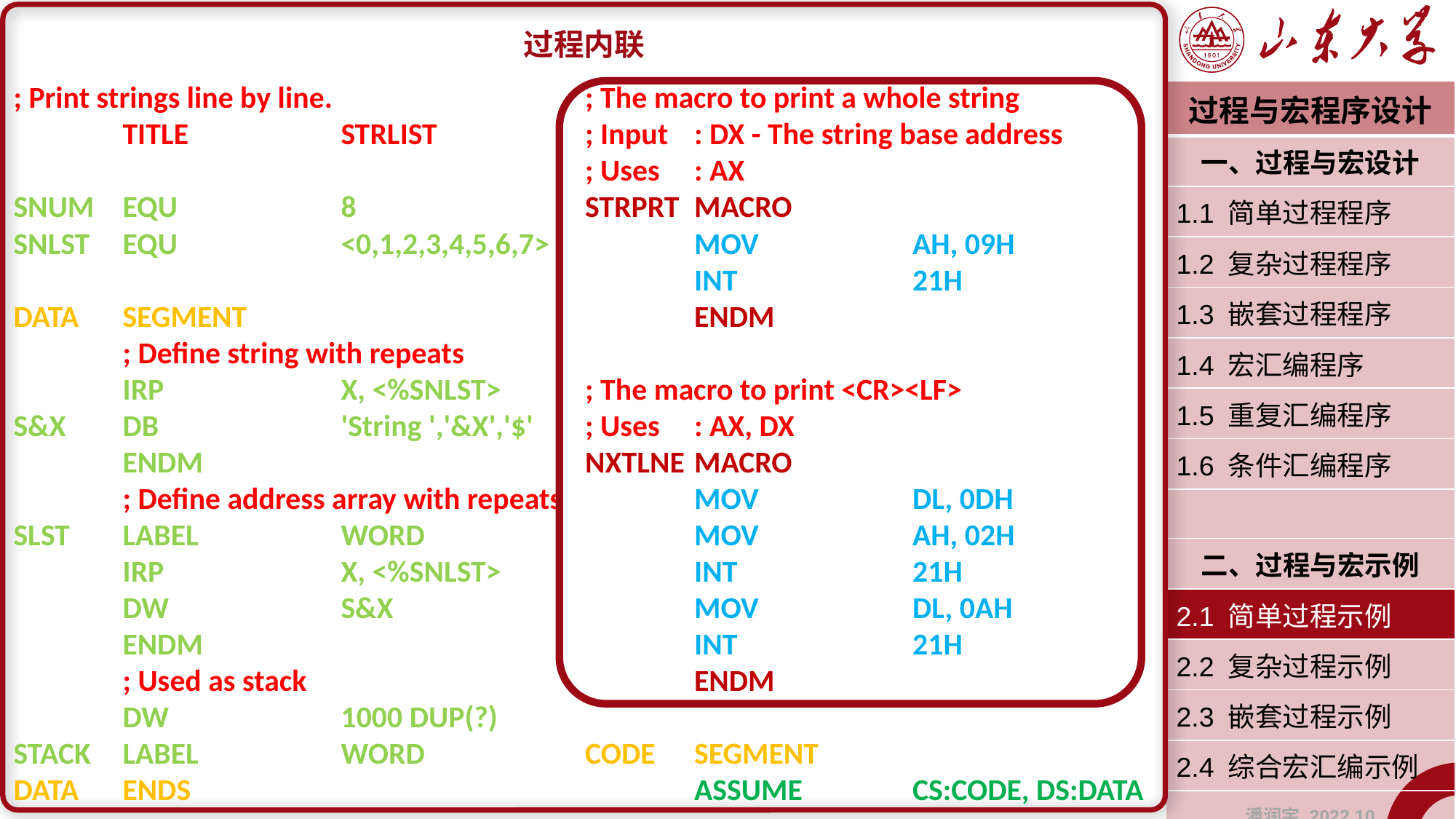

过程内联
; Print strings line by line.
	TITLE		STRLIST

SNUM	EQU		8
SNLST	EQU		<0,1,2,3,4,5,6,7>

DATA	SEGMENT
	; Define string with repeats
	IRP		X, <%SNLST>
S&X	DB		'String ','&X','$'
	ENDM
	; Define address array with repeats
SLST	LABEL		WORD
	IRP		X, <%SNLST>
	DW		S&X
	ENDM
	; Used as stack
	DW		1000 DUP(?)
STACK	LABEL		WORD
DATA	ENDS
; The macro to print a whole string
; Input	: DX - The string base address
; Uses	: AX
STRPRT	MACRO
	MOV		AH, 09H
	INT		21H
	ENDM

; The macro to print <CR><LF>
; Uses	: AX, DX
NXTLNE	MACRO
	MOV		DL, 0DH
	MOV		AH, 02H
	INT		21H
	MOV		DL, 0AH
	INT		21H
	ENDM

CODE	SEGMENT
	ASSUME		CS:CODE, DS:DATA

| 过程与宏程序设计 |
| --- |
| 一、过程与宏设计 |
| 1.1 简单过程程序 |
| 1.2 复杂过程程序 |
| 1.3 嵌套过程程序 |
| 1.4 宏汇编程序 |
| 1.5 重复汇编程序 |
| 1.6 条件汇编程序 |
|  |
| 二、过程与宏示例 |
| 2.1 简单过程示例 |
| 2.2 复杂过程示例 |
| 2.3 嵌套过程示例 |
| 2.4 综合宏汇编示例 |
| 潘润宇 2022.10 |